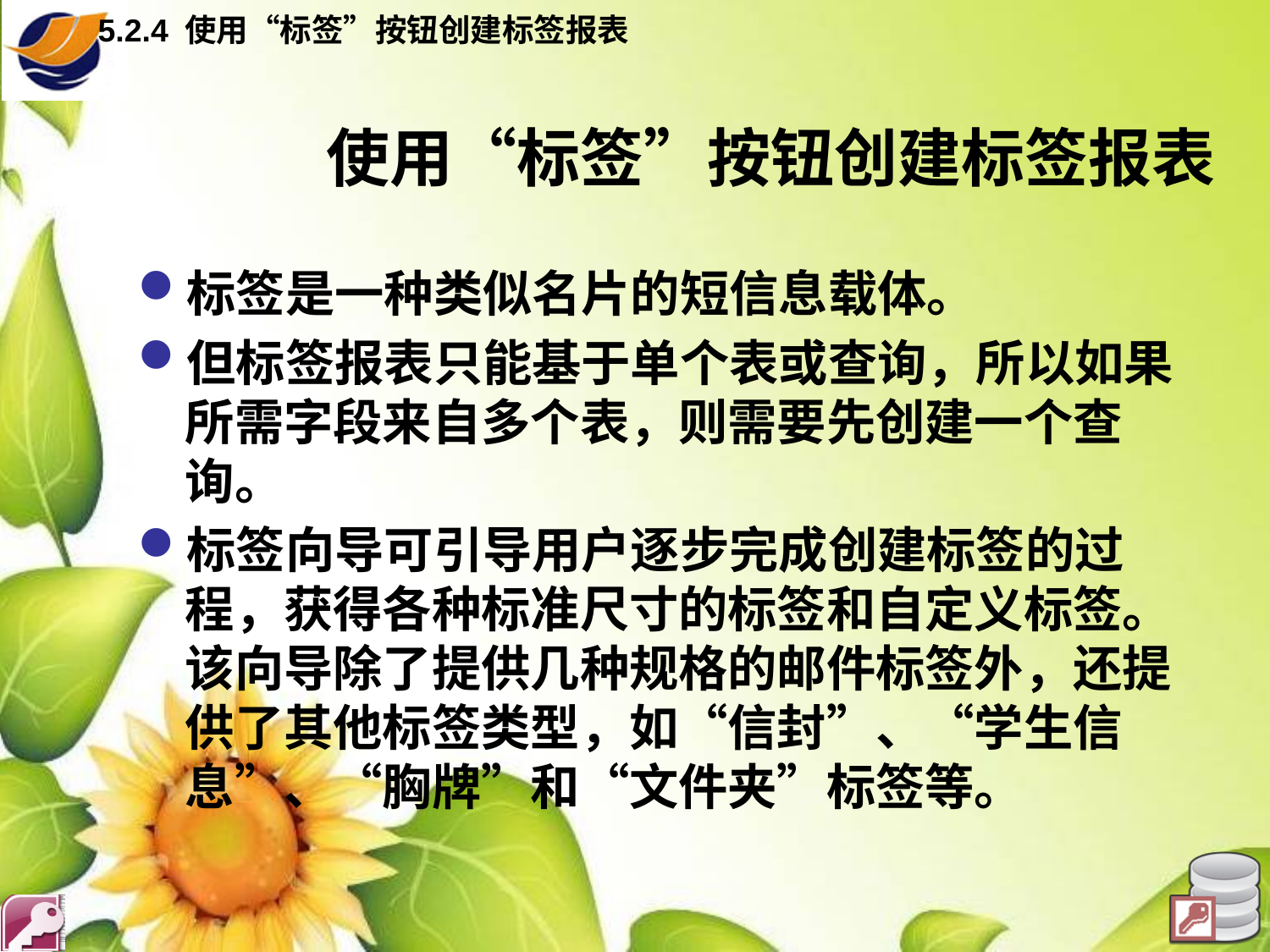

5.2.4 使用“标签”按钮创建标签报表
# 使用“标签”按钮创建标签报表
标签是一种类似名片的短信息载体。
但标签报表只能基于单个表或查询，所以如果所需字段来自多个表，则需要先创建一个查询。
标签向导可引导用户逐步完成创建标签的过程，获得各种标准尺寸的标签和自定义标签。该向导除了提供几种规格的邮件标签外，还提供了其他标签类型，如“信封”、“学生信息”、“胸牌”和“文件夹”标签等。